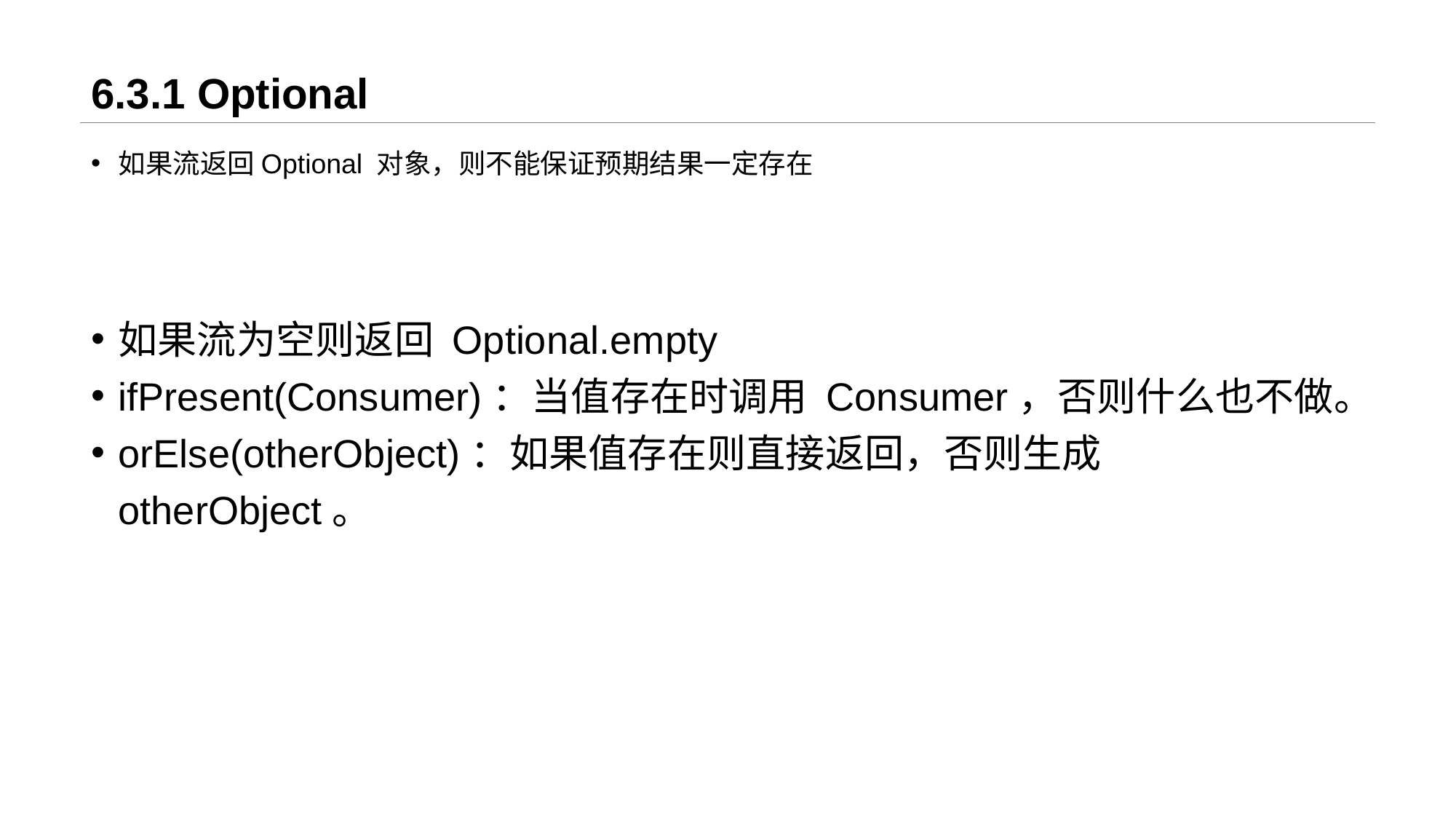

# 6.3.1 Optional
如果流返回Optional 对象，则不能保证预期结果一定存在

如果流为空则返回 Optional.empty
ifPresent(Consumer)：当值存在时调用 Consumer，否则什么也不做。
orElse(otherObject)：如果值存在则直接返回，否则生成 otherObject。